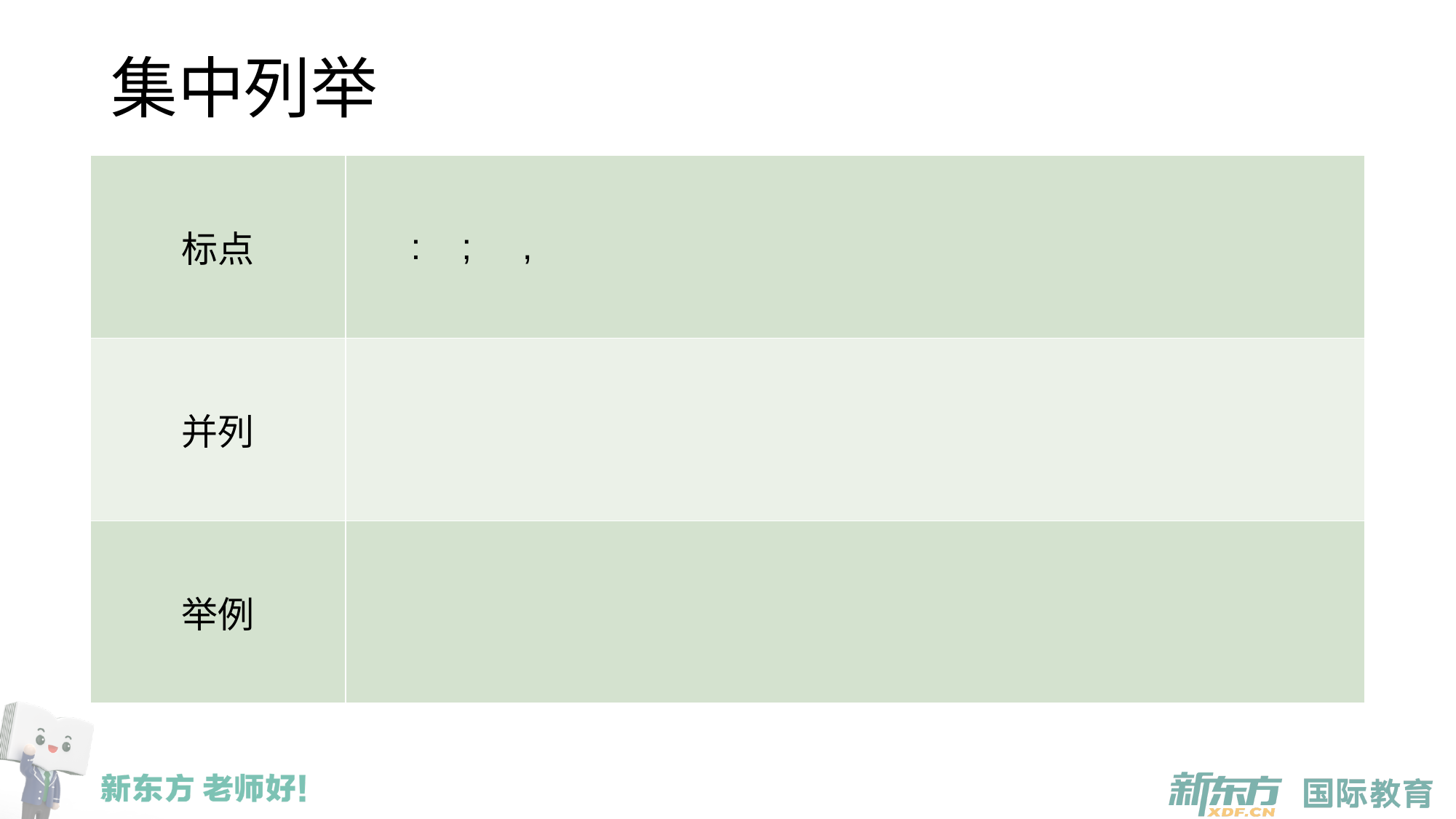

# 集中列举
| 标点 | : ; , |
| --- | --- |
| 并列 |  |
| 举例 |  |